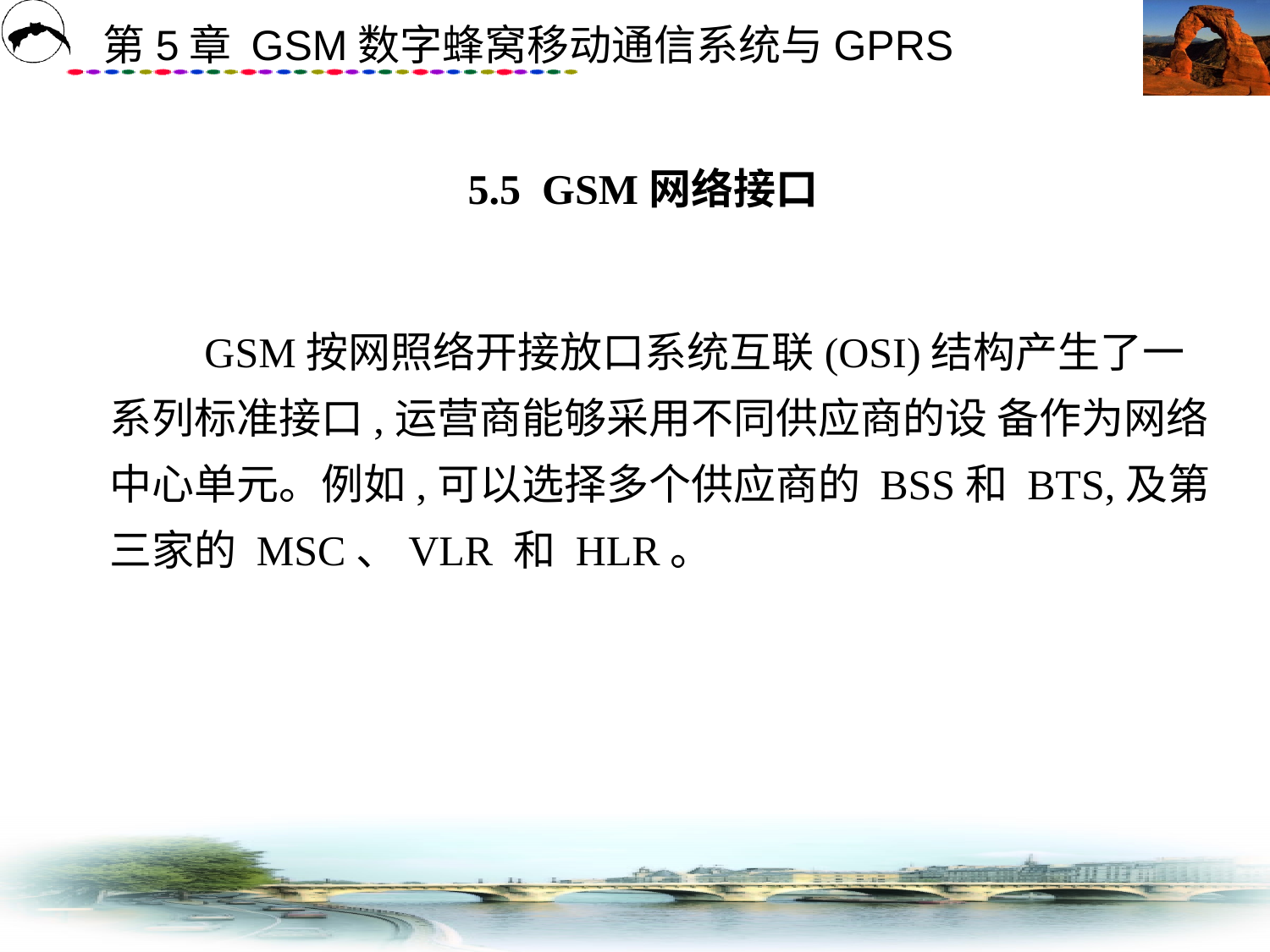

# 5.5  GSM网络接口
　　GSM按网照络开接放口系统互联(OSI)结构产生了一系列标准接口,运营商能够采用不同供应商的设 备作为网络中心单元。例如,可以选择多个供应商的 BSS和 BTS,及第三家的 MSC、VLR 和 HLR。